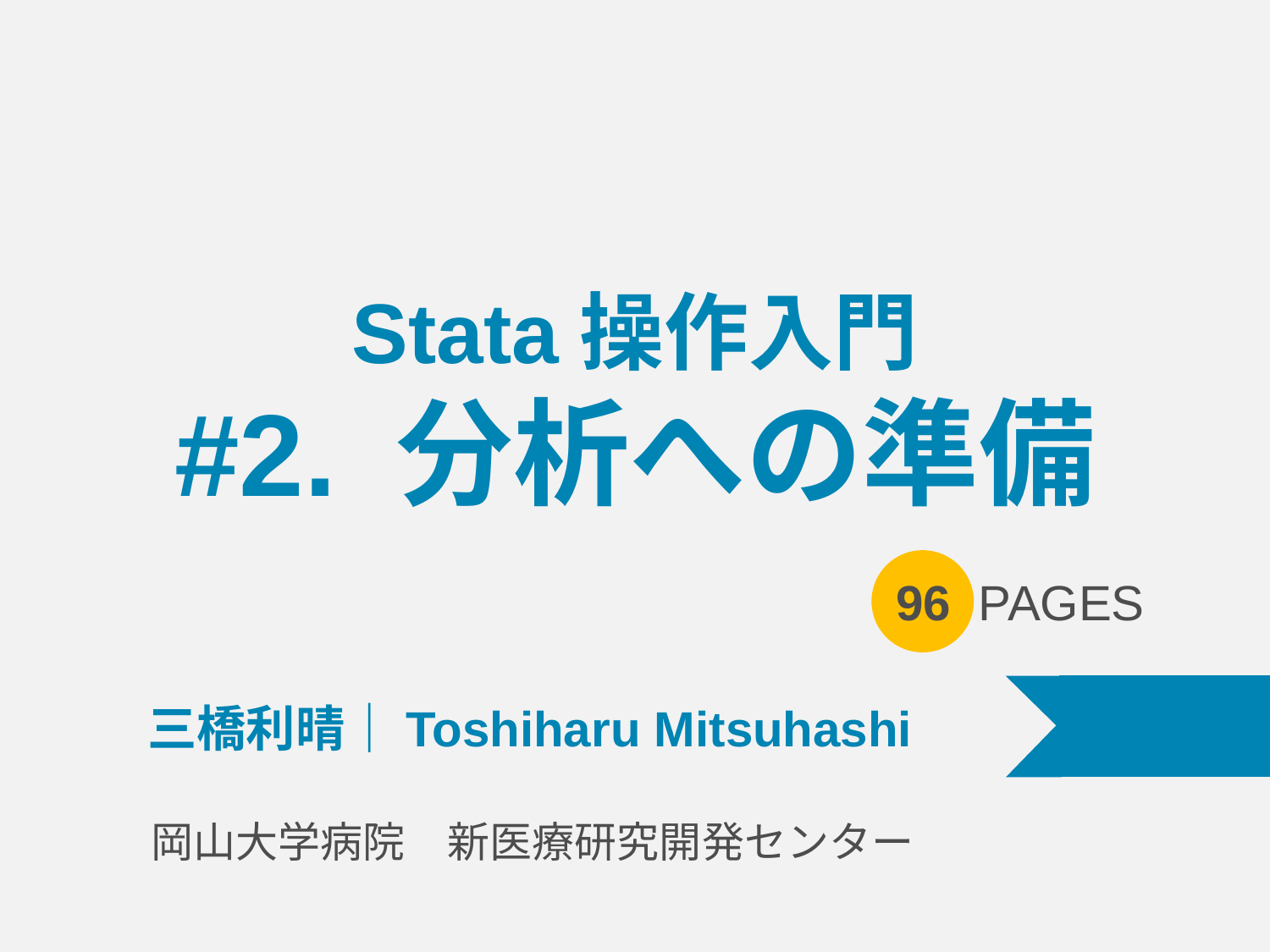

# Stata操作入門 #2. 分析への準備

96
PAGES
三橋利晴｜Toshiharu Mitsuhashi

岡山大学病院　新医療研究開発センター